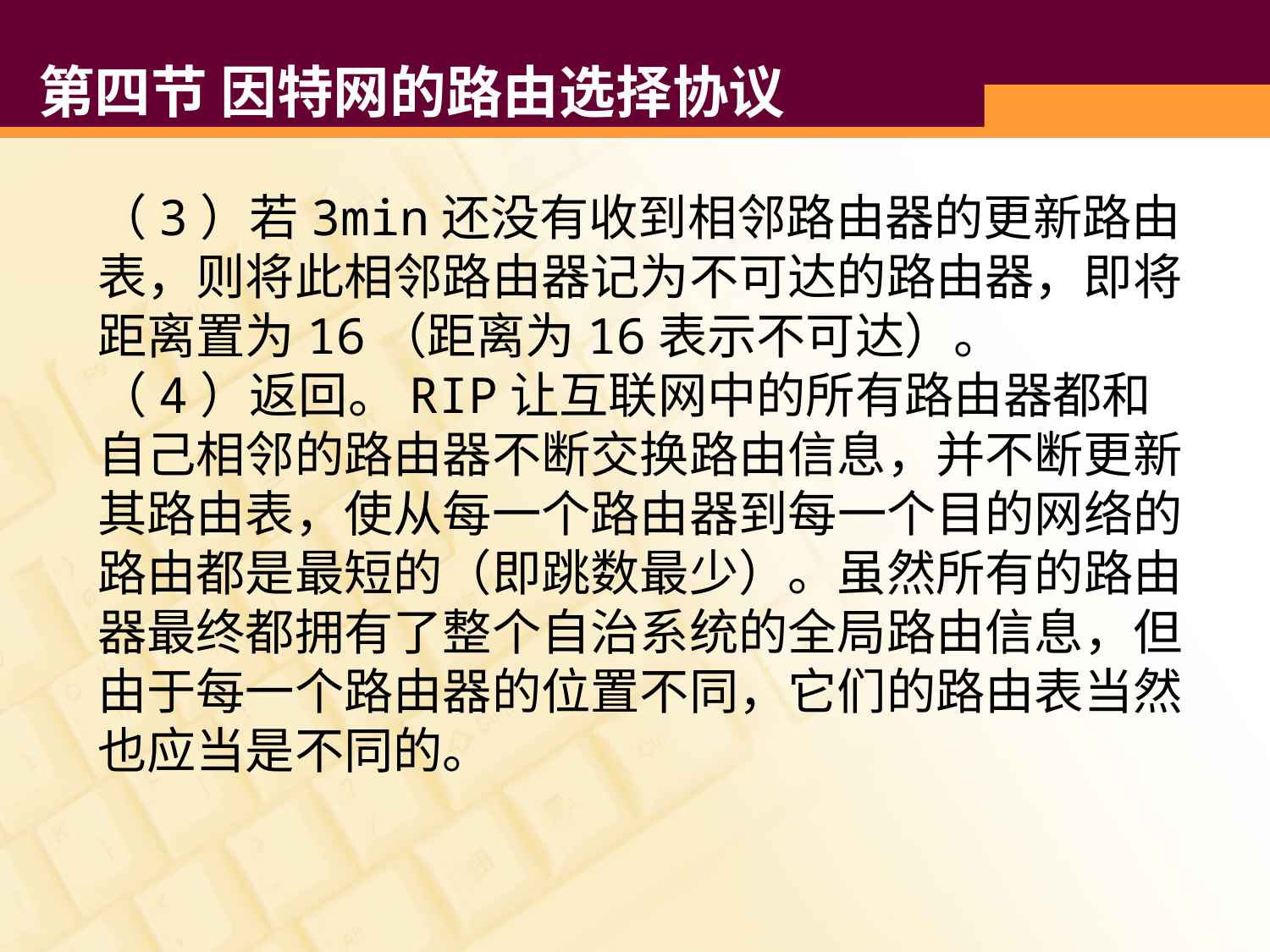

# 第四节 因特网的路由选择协议
（3）若3min还没有收到相邻路由器的更新路由表，则将此相邻路由器记为不可达的路由器，即将距离置为16（距离为16表示不可达）。
（4）返回。RIP让互联网中的所有路由器都和自己相邻的路由器不断交换路由信息，并不断更新其路由表，使从每一个路由器到每一个目的网络的路由都是最短的（即跳数最少）。虽然所有的路由器最终都拥有了整个自治系统的全局路由信息，但由于每一个路由器的位置不同，它们的路由表当然也应当是不同的。